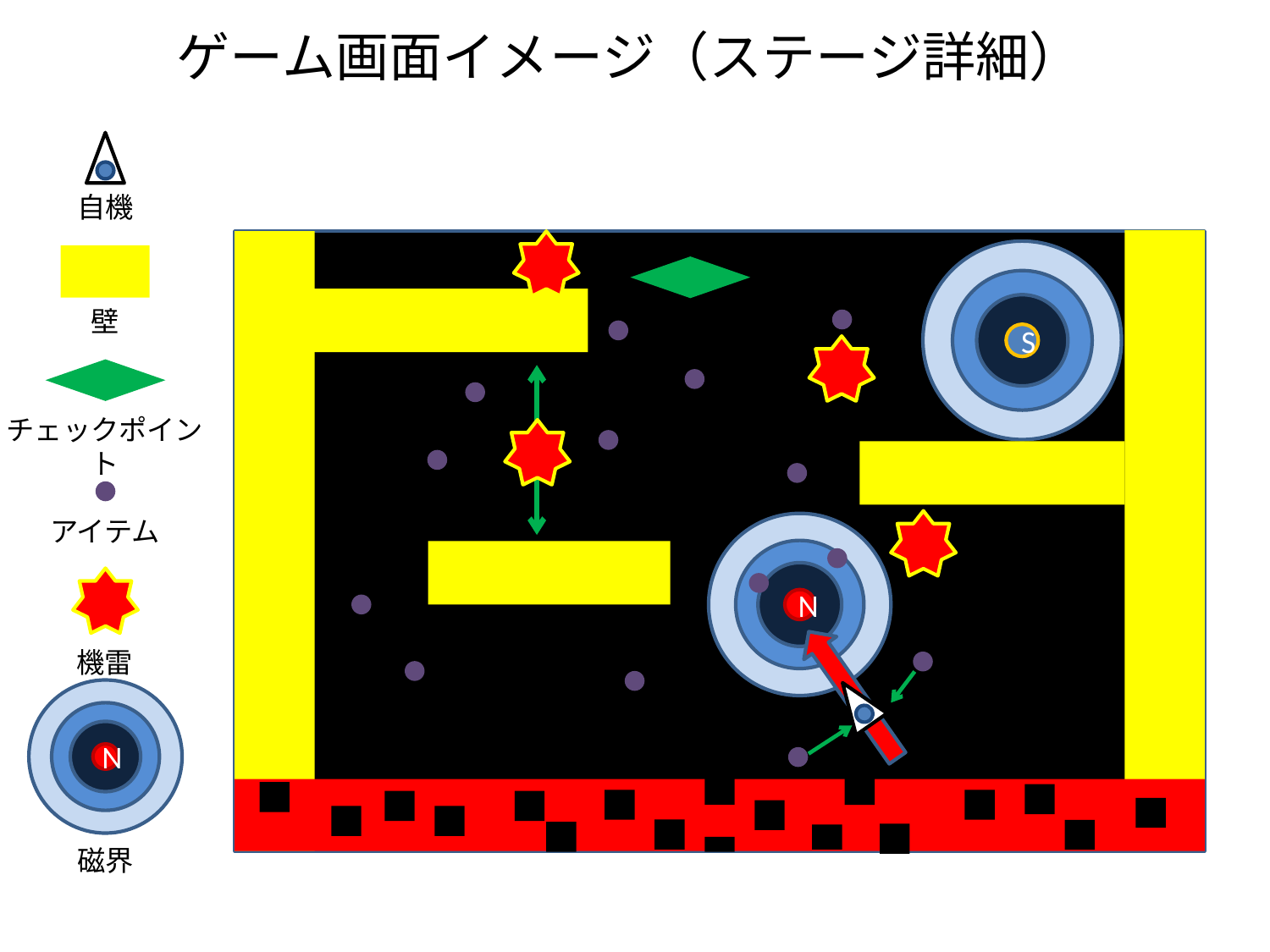

# ゲーム画面イメージ（ステージ詳細）

自機

S

N

壁

チェックポイント

アイテム

機雷

N
磁界